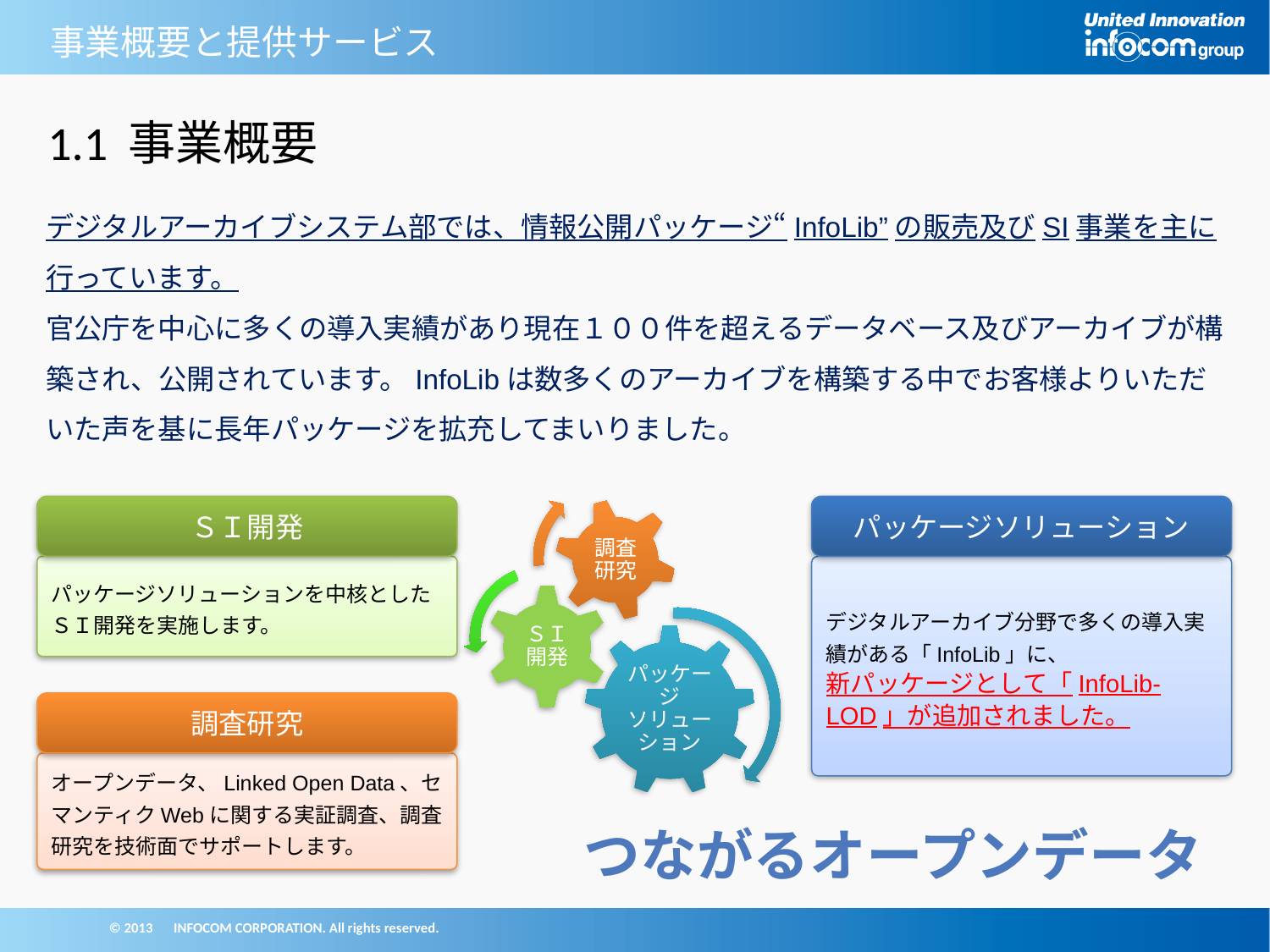

事業概要と提供サービス
# 1.1 事業概要
デジタルアーカイブシステム部では、情報公開パッケージ“InfoLib”の販売及びSI事業を主に行っています。
官公庁を中心に多くの導入実績があり現在１００件を超えるデータベース及びアーカイブが構築され、公開されています。InfoLibは数多くのアーカイブを構築する中でお客様よりいただいた声を基に長年パッケージを拡充してまいりました。

パッケージ
ソリューション
ＳＩ
開発
調査
研究
ＳＩ開発
パッケージソリューション
パッケージソリューションを中核としたＳＩ開発を実施します。
デジタルアーカイブ分野で多くの導入実績がある「InfoLib」に、
新パッケージとして「InfoLib-LOD」が追加されました。
調査研究
オープンデータ、Linked Open Data、セマンティクWebに関する実証調査、調査研究を技術面でサポートします。
つながるオープンデータ